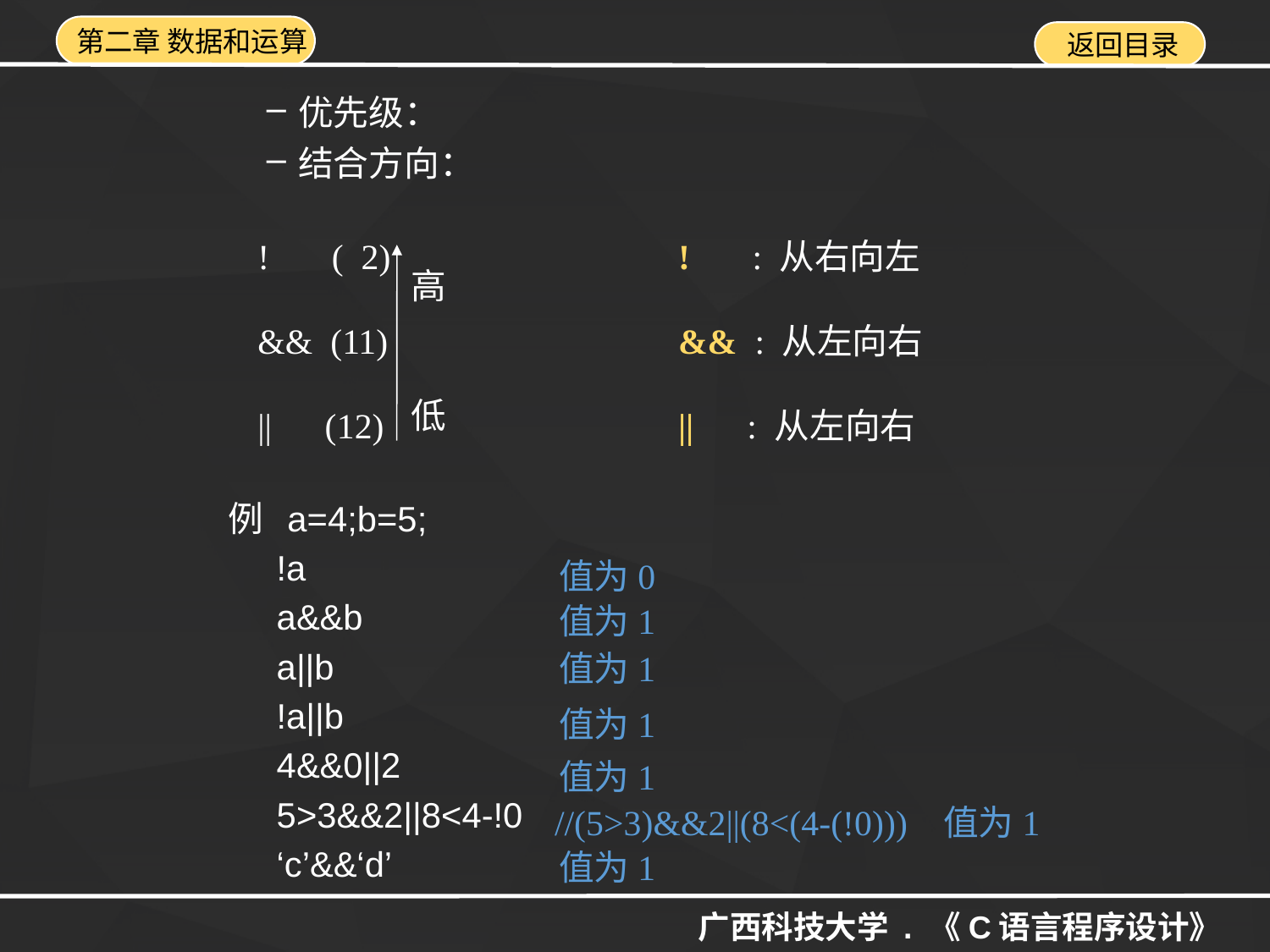

优先级：
结合方向：

!       (  2)

&&  (11)

||      (12)

高
低

!       : 从右向左

&&  : 从左向右

||      : 从左向右

例  a=4;b=5;
     !a
     a&&b
     a||b
     !a||b
     4&&0||2
     5>3&&2||8<4-!0
     ‘c’&&‘d’
值为0
值为1
值为1
值为1
值为1
//(5>3)&&2||(8<(4-(!0)))   值为1
值为1